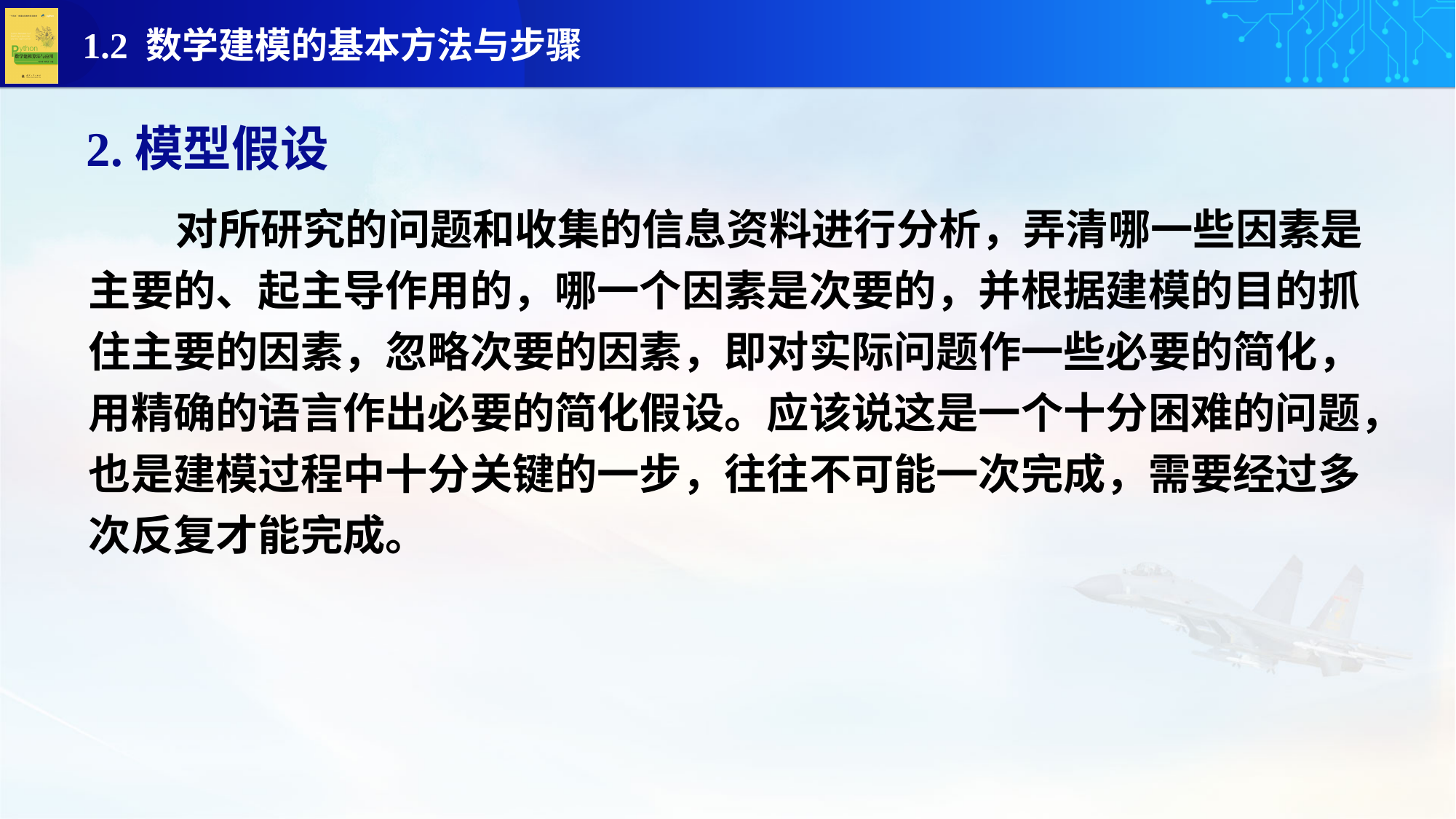

2.模型假设
        对所研究的问题和收集的信息资料进行分析，弄清哪一些因素是主要的、起主导作用的，哪一个因素是次要的，并根据建模的目的抓住主要的因素，忽略次要的因素，即对实际问题作一些必要的简化，用精确的语言作出必要的简化假设。应该说这是一个十分困难的问题，也是建模过程中十分关键的一步，往往不可能一次完成，需要经过多次反复才能完成。